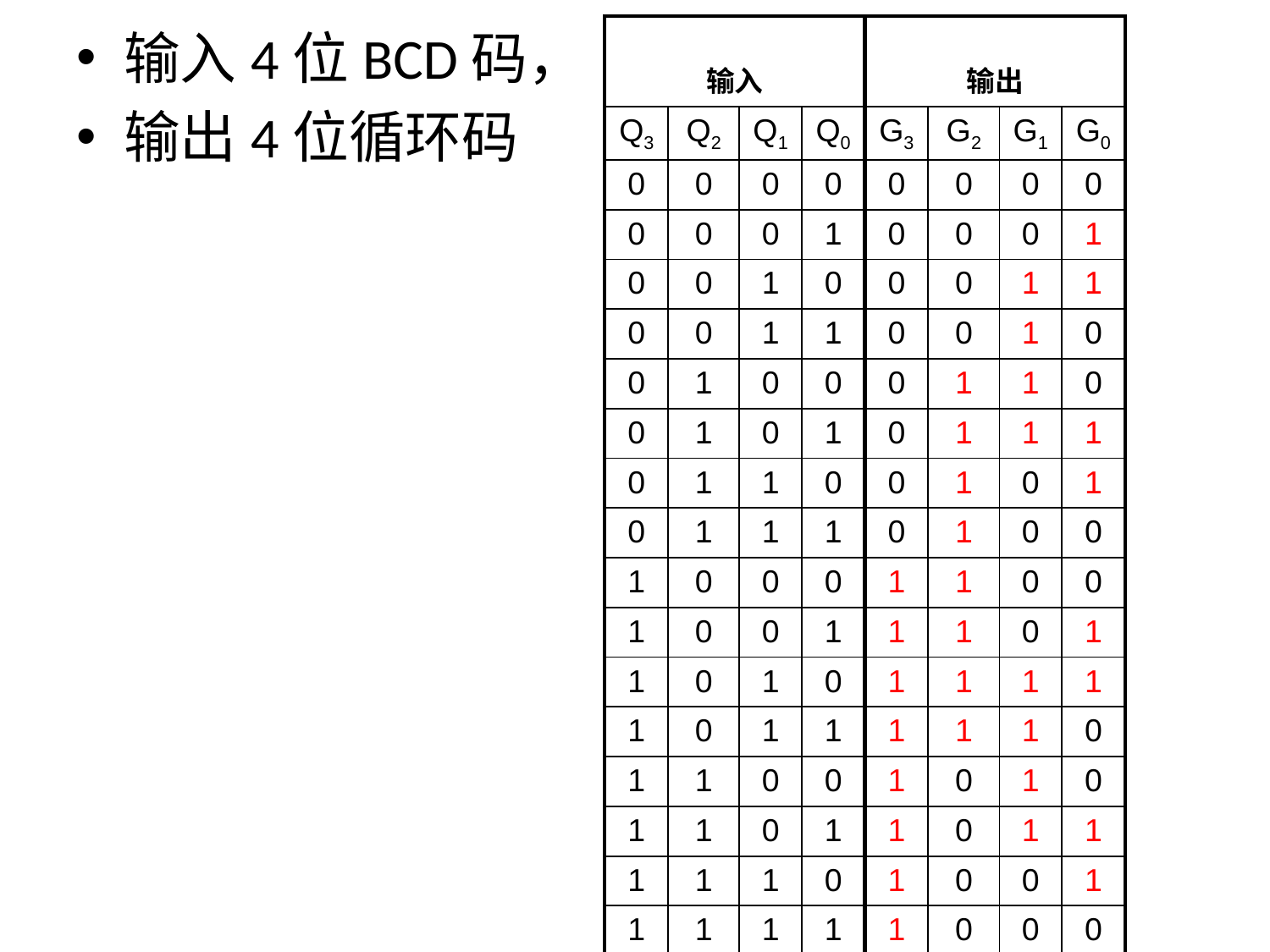

输入4位BCD码，
输出4位循环码
| 输入 |  |  |  |
| --- | --- | --- | --- |
| Q3 | Q2 | Q1 | Q0 |
| 0 | 0 | 0 | 0 |
| 0 | 0 | 0 | 1 |
| 0 | 0 | 1 | 0 |
| 0 | 0 | 1 | 1 |
| 0 | 1 | 0 | 0 |
| 0 | 1 | 0 | 1 |
| 0 | 1 | 1 | 0 |
| 0 | 1 | 1 | 1 |
| 1 | 0 | 0 | 0 |
| 1 | 0 | 0 | 1 |
| 1 | 0 | 1 | 0 |
| 1 | 0 | 1 | 1 |
| 1 | 1 | 0 | 0 |
| 1 | 1 | 0 | 1 |
| 1 | 1 | 1 | 0 |
| 1 | 1 | 1 | 1 |
| 输出 |  |  |  |
| --- | --- | --- | --- |
| G3 | G2 | G1 | G0 |
| 0 | 0 | 0 | 0 |
| 0 | 0 | 0 | 1 |
| 0 | 0 | 1 | 1 |
| 0 | 0 | 1 | 0 |
| 0 | 1 | 1 | 0 |
| 0 | 1 | 1 | 1 |
| 0 | 1 | 0 | 1 |
| 0 | 1 | 0 | 0 |
| 1 | 1 | 0 | 0 |
| 1 | 1 | 0 | 1 |
| 1 | 1 | 1 | 1 |
| 1 | 1 | 1 | 0 |
| 1 | 0 | 1 | 0 |
| 1 | 0 | 1 | 1 |
| 1 | 0 | 0 | 1 |
| 1 | 0 | 0 | 0 |